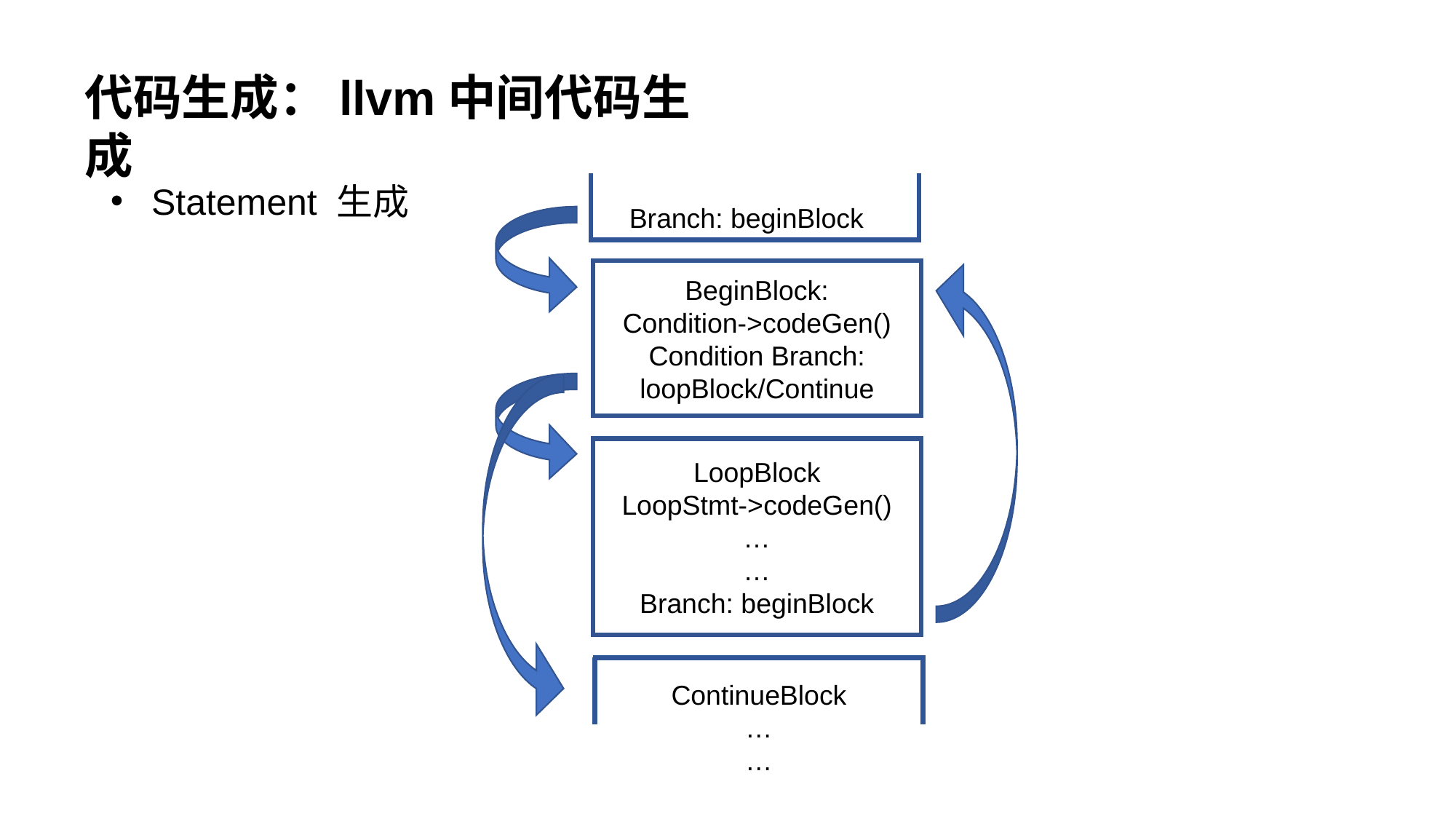

代码生成：llvm中间代码生成
Statement 生成
Branch: beginBlock

BeginBlock:
Condition->codeGen()
Condition Branch: loopBlock/Continue

LoopBlock
LoopStmt->codeGen()
…
…
Branch: beginBlock
ContinueBlock
…
…